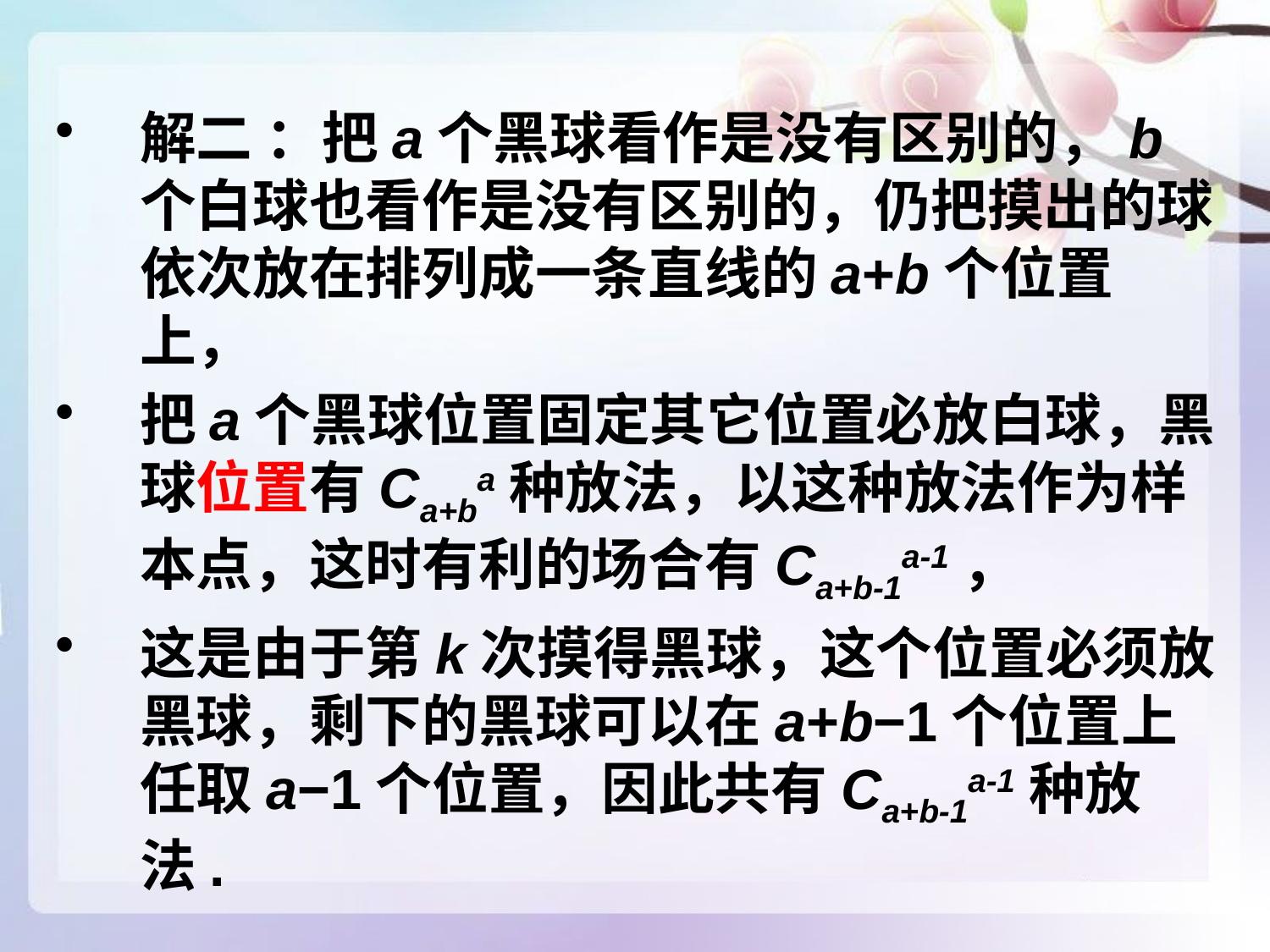

解二 ：把a个黑球看作是没有区别的，b个白球也看作是没有区别的，仍把摸出的球依次放在排列成一条直线的a+b个位置上，
把a个黑球位置固定其它位置必放白球，黑球位置有Ca+ba种放法，以这种放法作为样本点，这时有利的场合有Ca+b-1a-1，
这是由于第k次摸得黑球，这个位置必须放黑球，剩下的黑球可以在a+b−1个位置上任取a−1个位置，因此共有Ca+b-1a-1种放法.